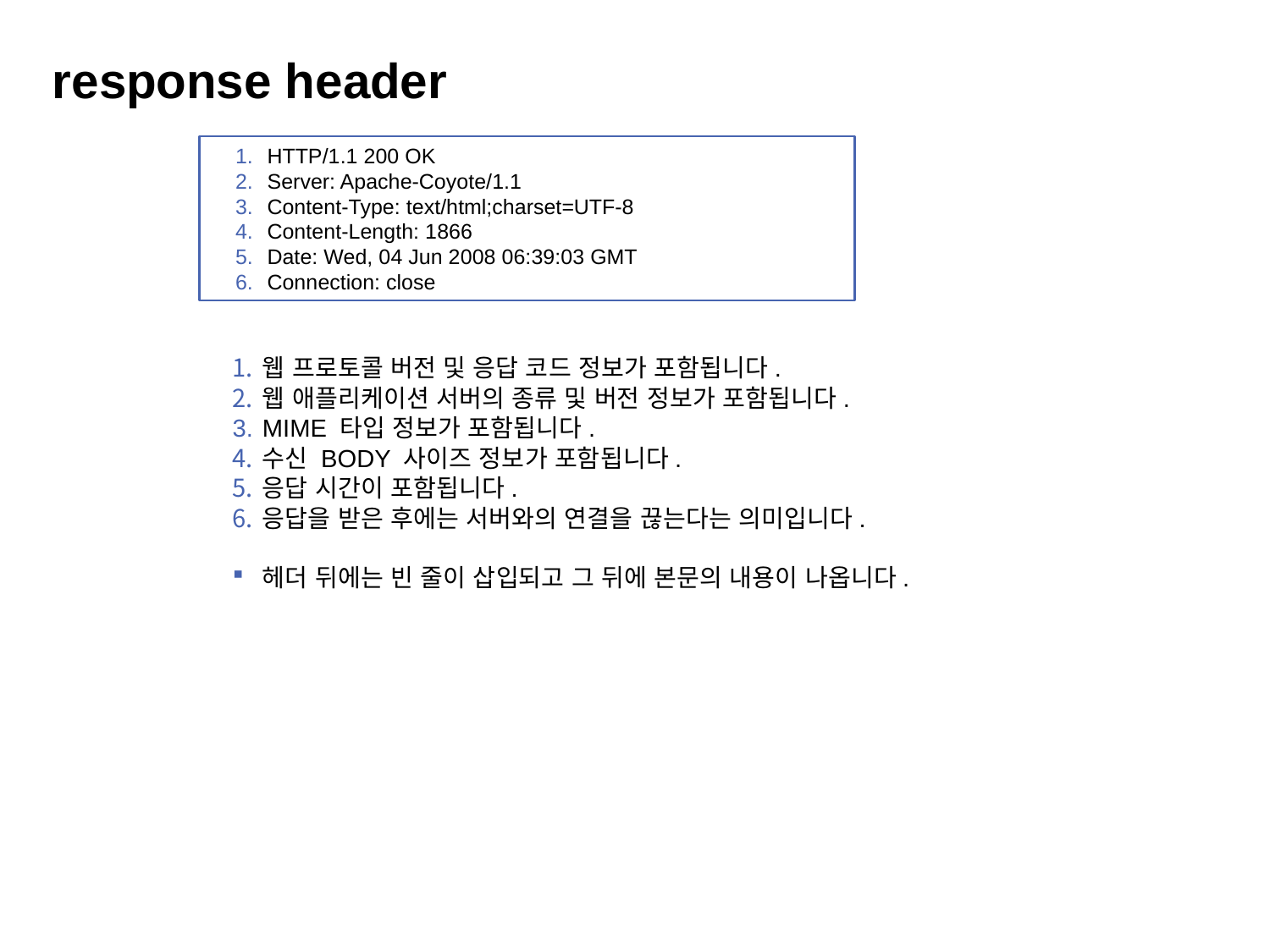

# response header
HTTP/1.1 200 OK
Server: Apache-Coyote/1.1
Content-Type: text/html;charset=UTF-8
Content-Length: 1866
Date: Wed, 04 Jun 2008 06:39:03 GMT
Connection: close
웹 프로토콜 버전 및 응답 코드 정보가 포함됩니다.
웹 애플리케이션 서버의 종류 및 버전 정보가 포함됩니다.
MIME 타입 정보가 포함됩니다.
수신 BODY 사이즈 정보가 포함됩니다.
응답 시간이 포함됩니다.
응답을 받은 후에는 서버와의 연결을 끊는다는 의미입니다.

헤더 뒤에는 빈 줄이 삽입되고 그 뒤에 본문의 내용이 나옵니다.